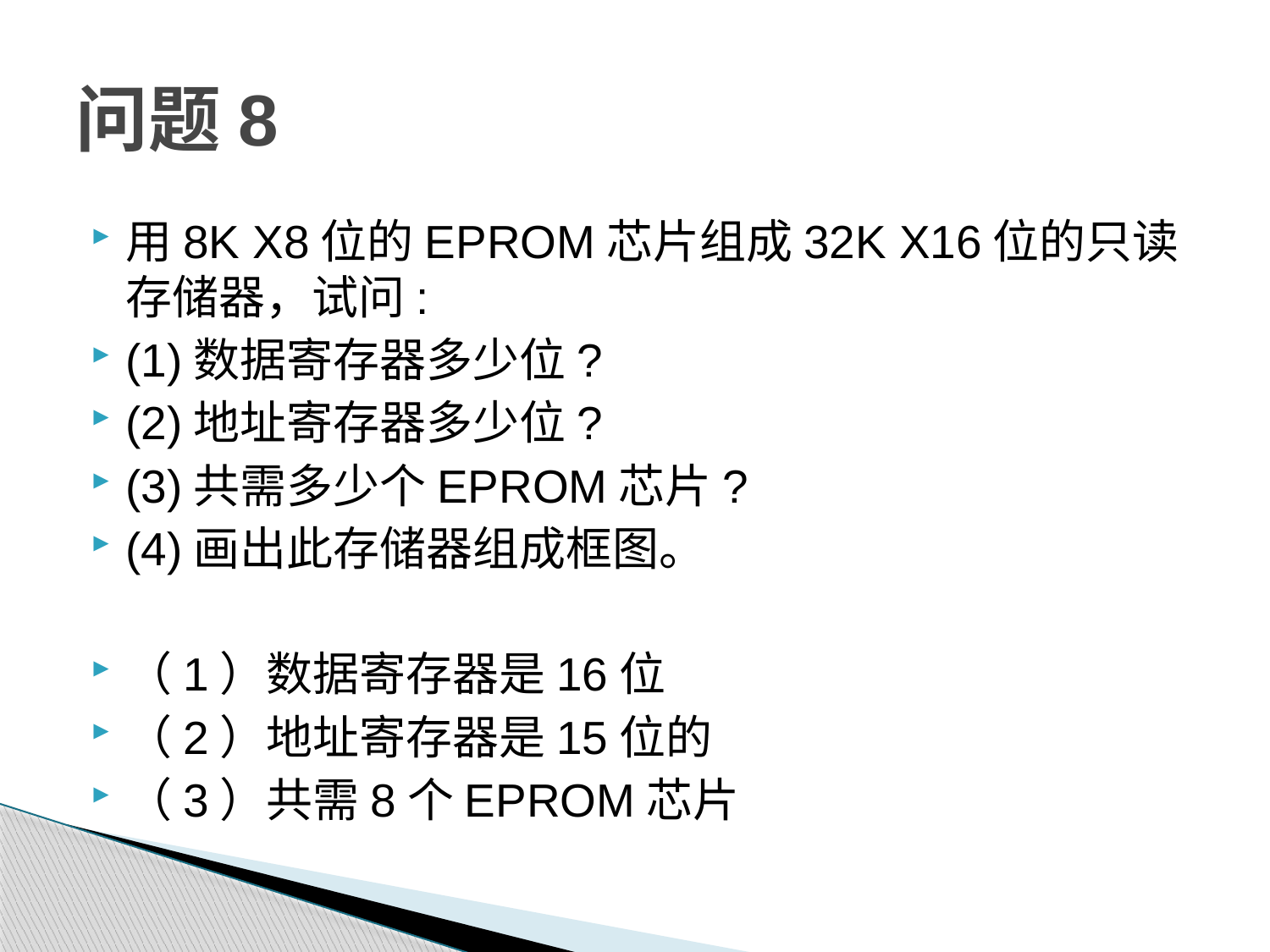

# 问题8
用8K X8位的EPROM芯片组成32K X16位的只读存储器，试问:
(1)数据寄存器多少位?
(2)地址寄存器多少位?
(3)共需多少个EPROM芯片?
(4)画出此存储器组成框图。

（1）数据寄存器是16位
（2）地址寄存器是15位的
（3）共需8个EPROM芯片